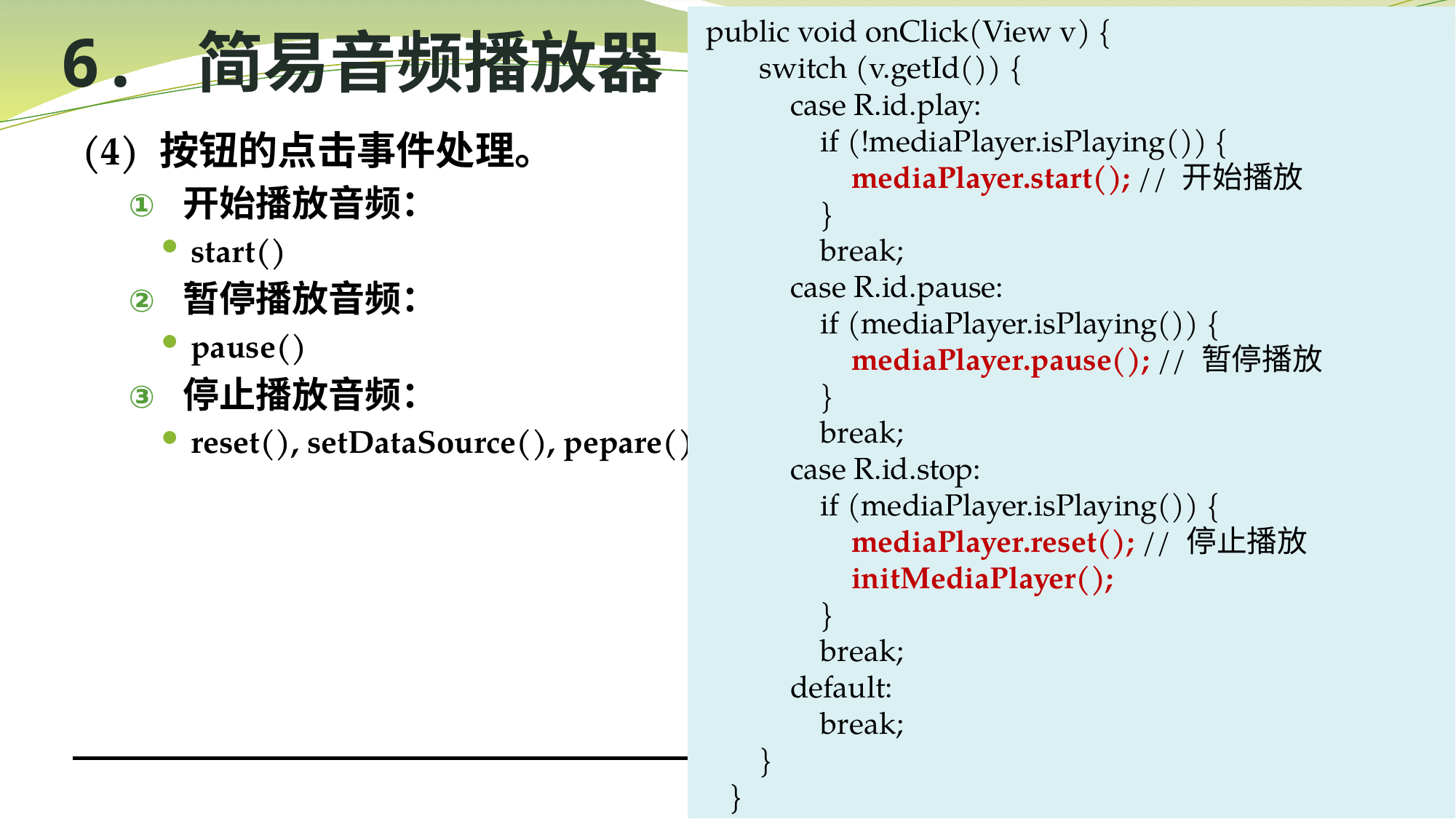

public void onClick(View v) {
        switch (v.getId()) {
            case R.id.play:
                if (!mediaPlayer.isPlaying()) {
                    mediaPlayer.start(); // 开始播放
                }
                break;
            case R.id.pause:
                if (mediaPlayer.isPlaying()) {
                    mediaPlayer.pause(); // 暂停播放
                }
                break;
            case R.id.stop:
                if (mediaPlayer.isPlaying()) {
                    mediaPlayer.reset(); // 停止播放
                    initMediaPlayer();
                }
                break;
            default:
                break;
        }
    }
# 6. 简易音频播放器
(4) 按钮的点击事件处理。
开始播放音频：
start()
暂停播放音频：
pause()
停止播放音频：
reset(), setDataSource(), pepare()